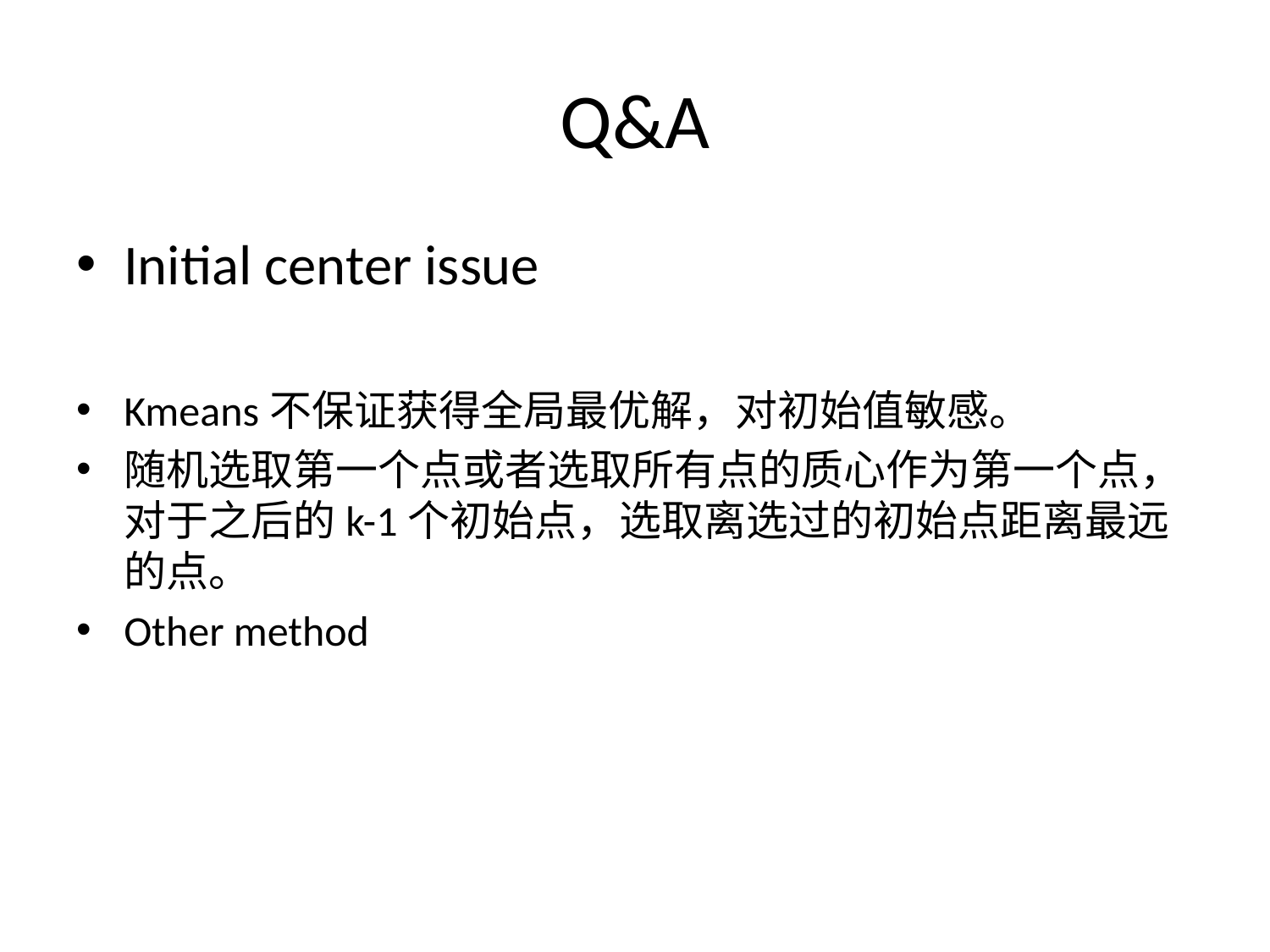

# Q&A
Initial center issue

Kmeans不保证获得全局最优解，对初始值敏感。
随机选取第一个点或者选取所有点的质心作为第一个点，对于之后的k-1个初始点，选取离选过的初始点距离最远的点。
Other method